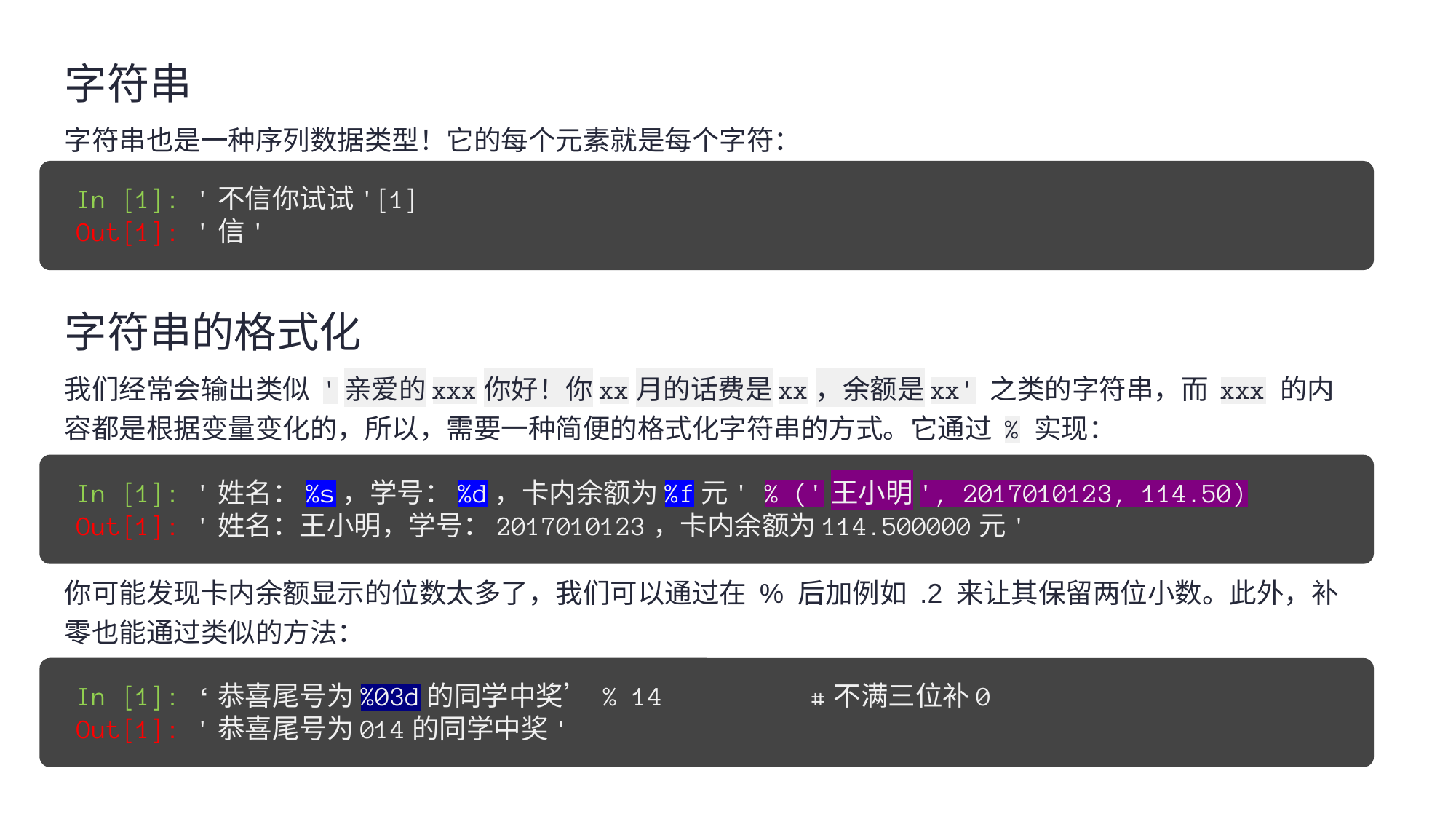

字符串
字符串也是一种序列数据类型！它的每个元素就是每个字符：
In [1]: '不信你试试'[1]
Out[1]: '信'

字符串的格式化
我们经常会输出类似 '亲爱的xxx你好！你xx月的话费是xx，余额是xx' 之类的字符串，而 xxx 的内容都是根据变量变化的，所以，需要一种简便的格式化字符串的方式。它通过 % 实现：
In [1]: '姓名：%s，学号：%d，卡内余额为%f元' % ('王小明', 2017010123, 114.50)
Out[1]: '姓名：王小明，学号：2017010123，卡内余额为114.500000元'

你可能发现卡内余额显示的位数太多了，我们可以通过在 % 后加例如 .2 来让其保留两位小数。此外，补零也能通过类似的方法：
In [1]: ‘恭喜尾号为%03d的同学中奖’ % 14          #不满三位补0
Out[1]: '恭喜尾号为014的同学中奖'